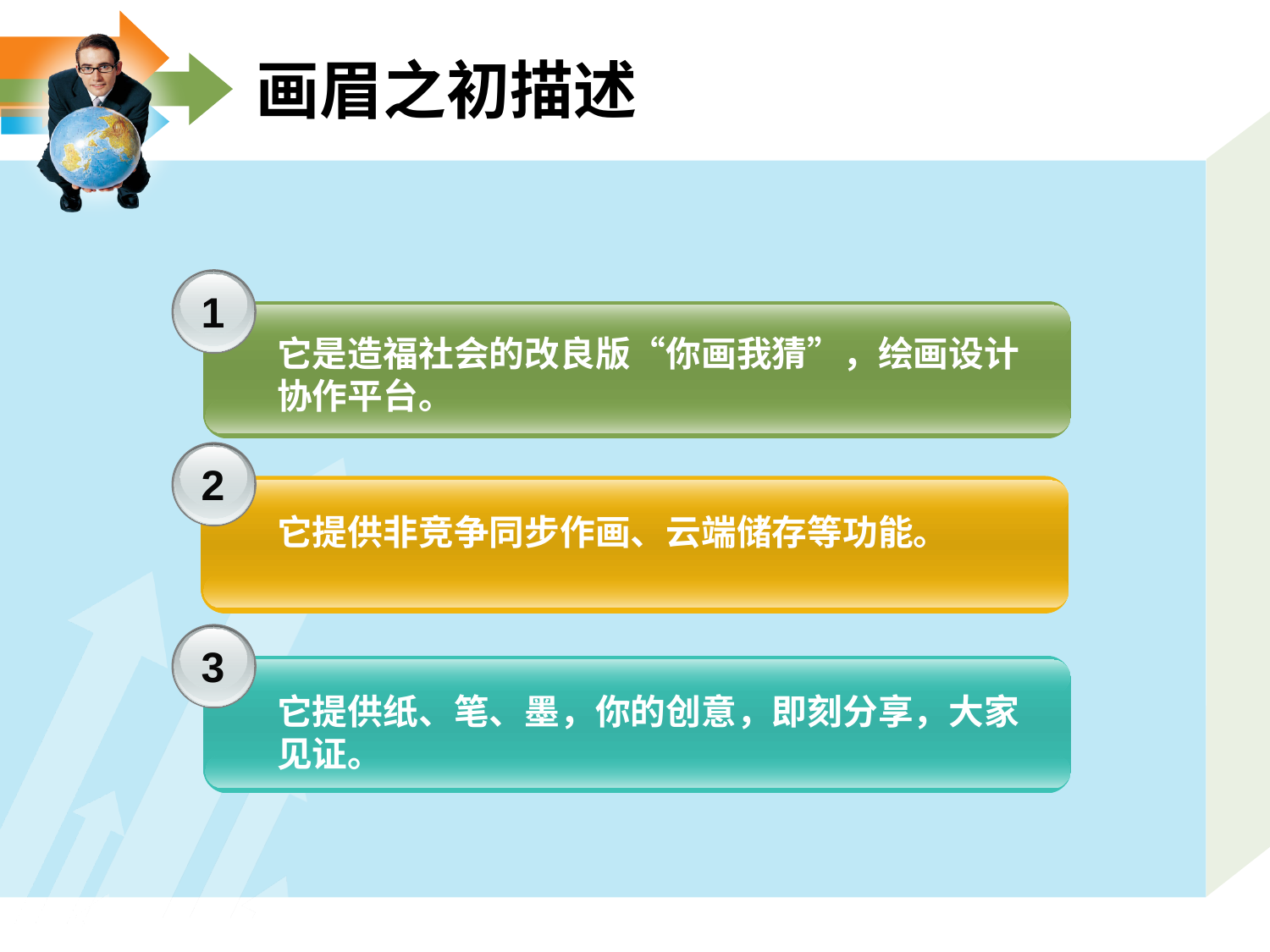

# 画眉之初描述

1

它是造福社会的改良版“你画我猜”，绘画设计协作平台。

2

它提供非竞争同步作画、云端储存等功能。

3

它提供纸、笔、墨，你的创意，即刻分享，大家见证。